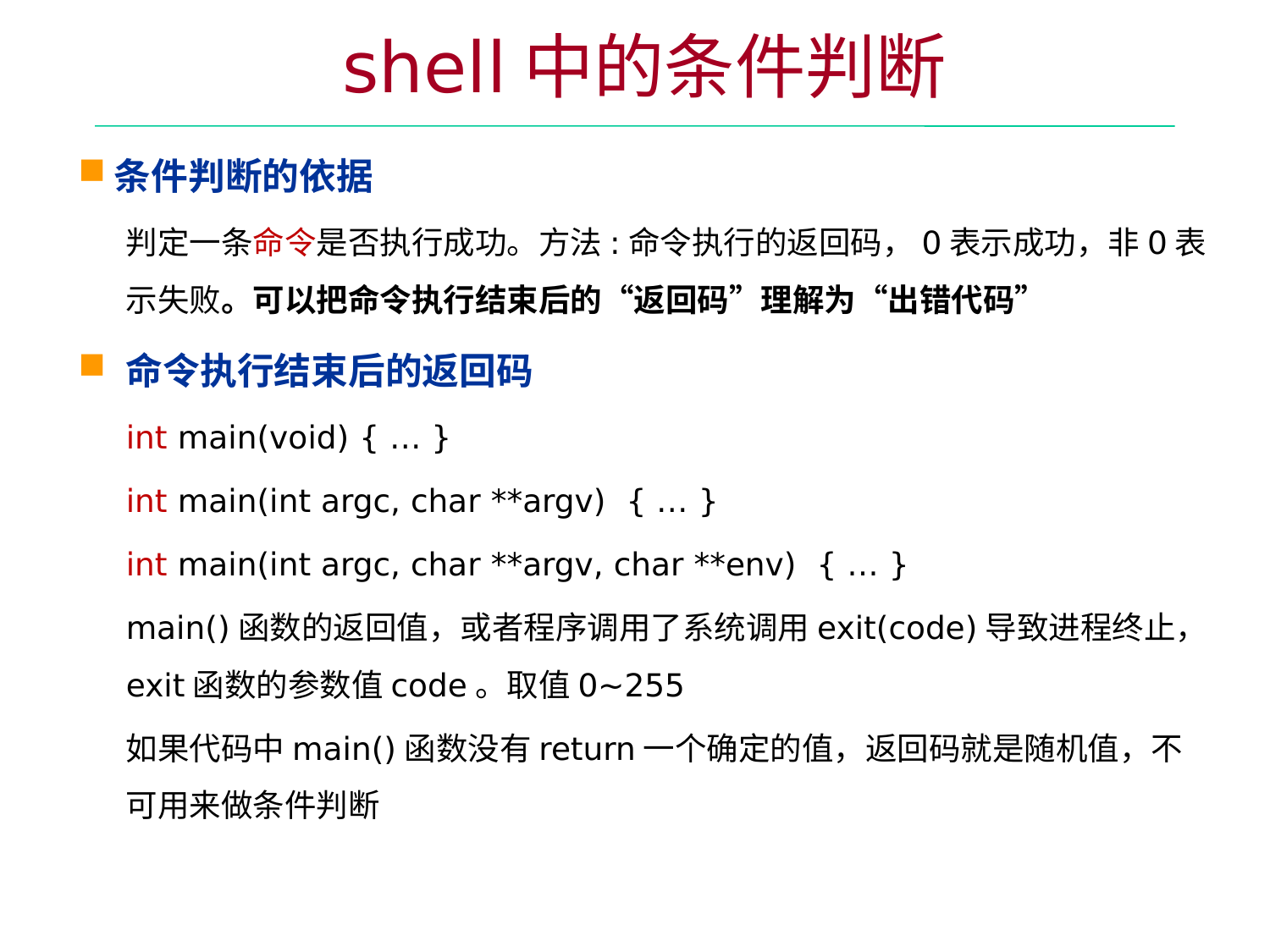

shell中的条件判断
条件判断的依据
判定一条命令是否执行成功。方法:命令执行的返回码，0表示成功，非0表示失败。可以把命令执行结束后的“返回码”理解为“出错代码”
命令执行结束后的返回码
int main(void) { … }
int main(int argc, char **argv)  { … }
int main(int argc, char **argv, char **env)  { … }
main()函数的返回值，或者程序调用了系统调用exit(code)导致进程终止，exit函数的参数值code。取值0~255
如果代码中main()函数没有return一个确定的值，返回码就是随机值，不可用来做条件判断